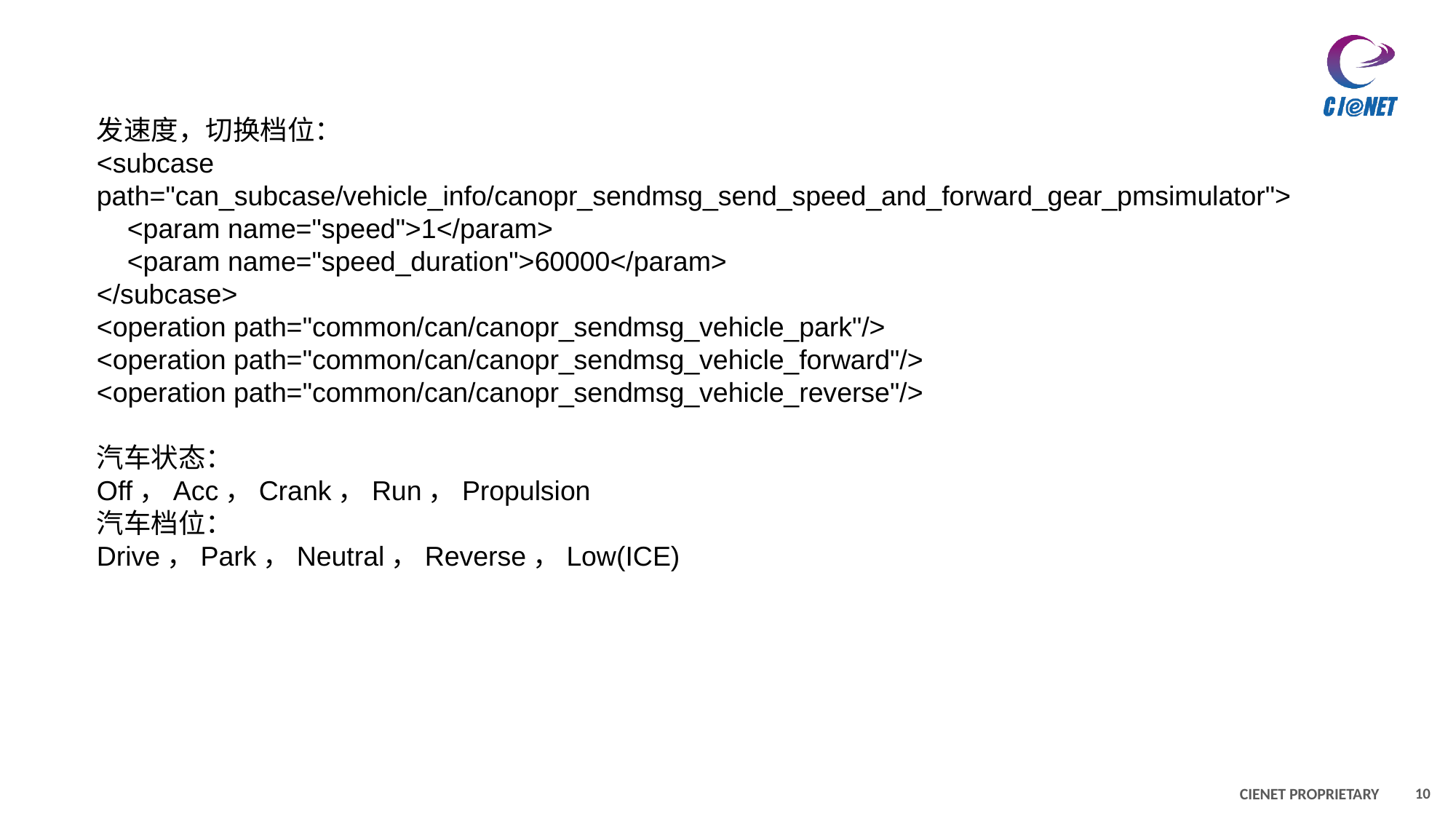

发速度，切换档位：
<subcase path="can_subcase/vehicle_info/canopr_sendmsg_send_speed_and_forward_gear_pmsimulator">
    <param name="speed">1</param>
    <param name="speed_duration">60000</param>
</subcase>
<operation path="common/can/canopr_sendmsg_vehicle_park"/>
<operation path="common/can/canopr_sendmsg_vehicle_forward"/>
<operation path="common/can/canopr_sendmsg_vehicle_reverse"/>

汽车状态：
Off，Acc，Crank，Run，Propulsion
汽车档位：
Drive，Park，Neutral，Reverse，Low(ICE)
10
CIENET PROPRIETARY